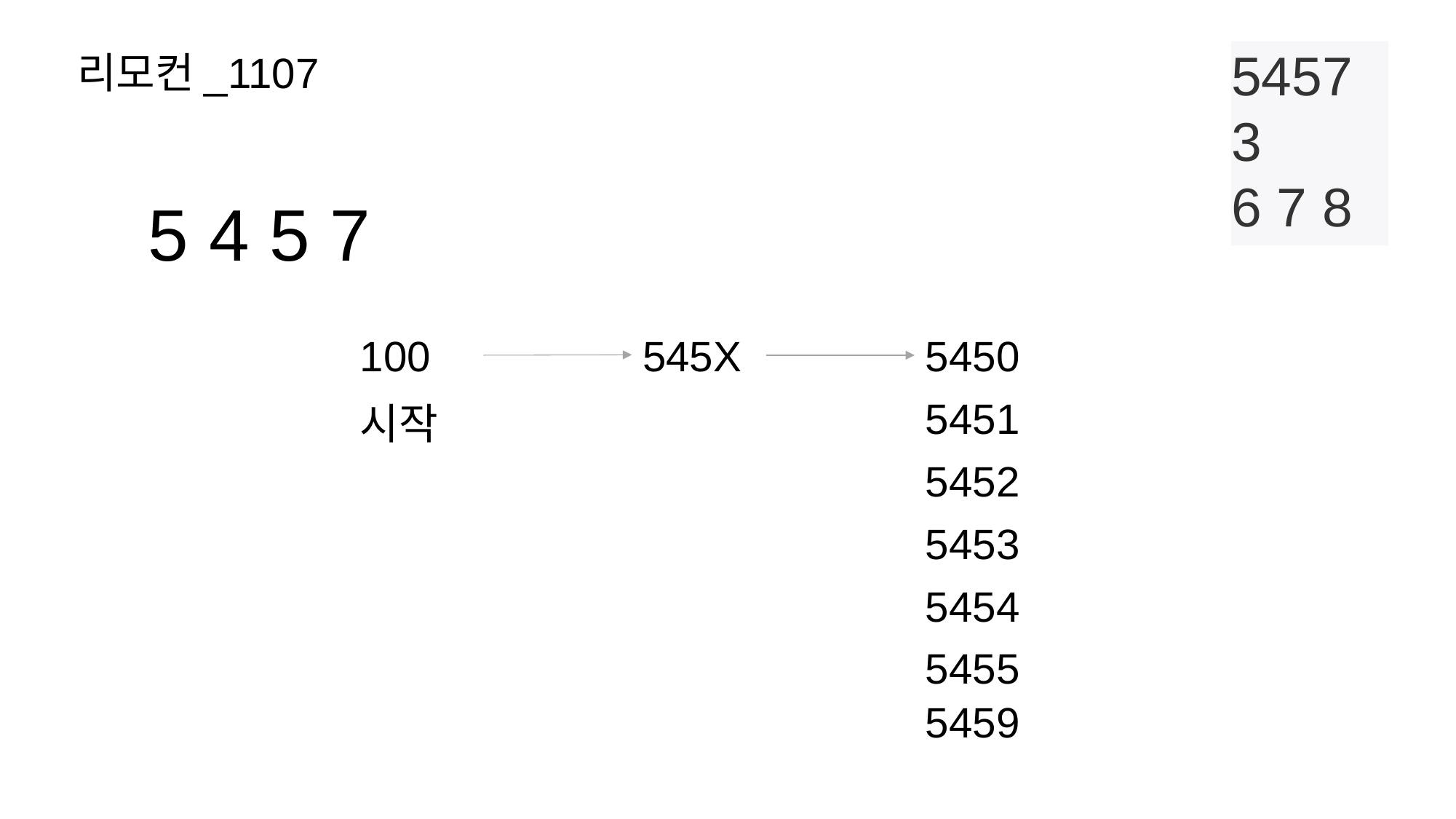

리모컨_1107
5457
3
6 7 8
5 4 5 7
100
545X
5450
5451
시작
5452
5453
5454
5455
5459